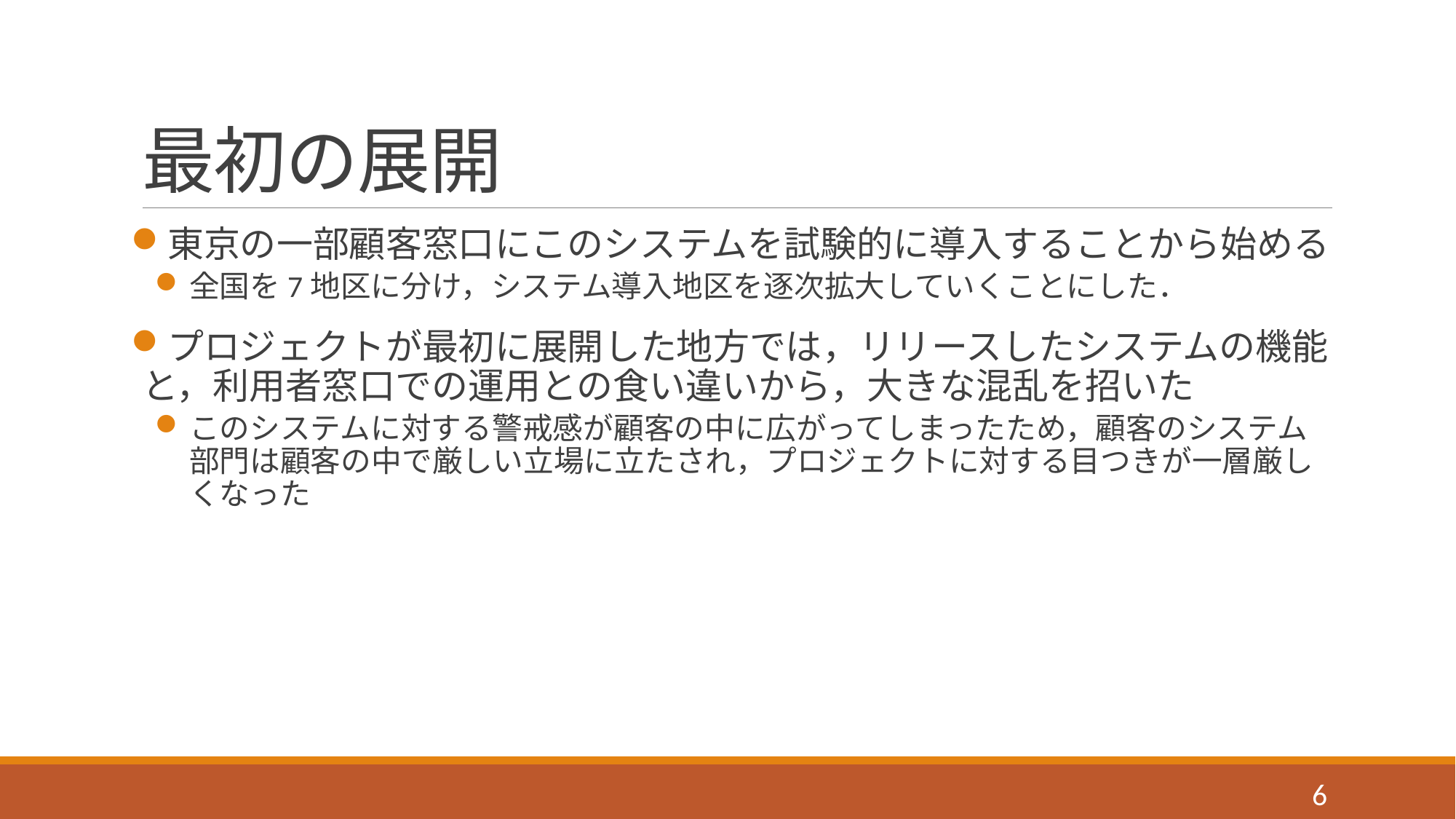

# 最初の展開
東京の一部顧客窓口にこのシステムを試験的に導入することから始める
全国を7地区に分け，システム導入地区を逐次拡大していくことにした．
プロジェクトが最初に展開した地方では，リリースしたシステムの機能と，利用者窓口での運用との食い違いから，大きな混乱を招いた
このシステムに対する警戒感が顧客の中に広がってしまったため，顧客のシステム部門は顧客の中で厳しい立場に立たされ，プロジェクトに対する目つきが一層厳しくなった
6